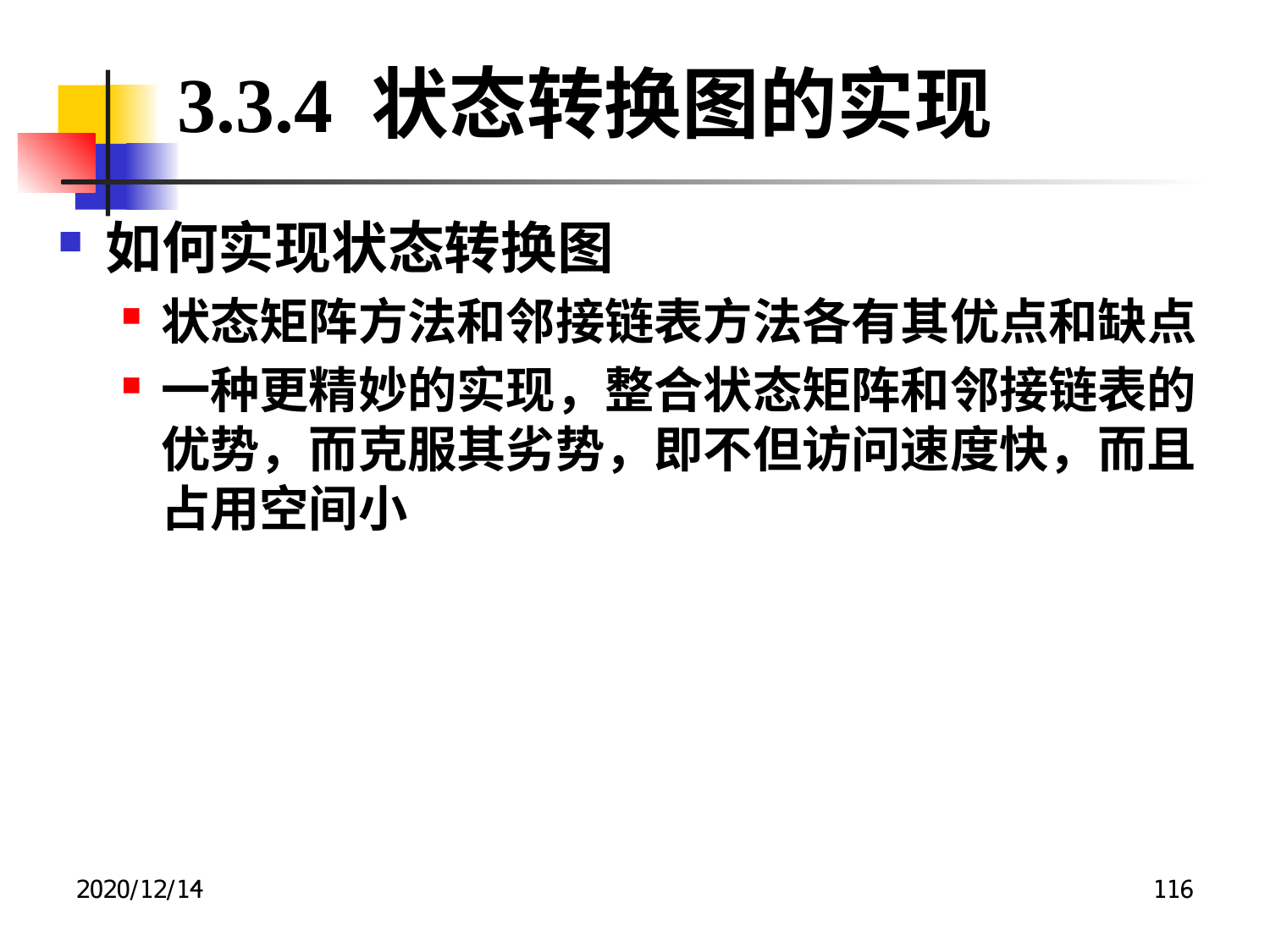

3.3.4 状态转换图的实现
如何实现状态转换图
状态矩阵方法和邻接链表方法各有其优点和缺点
一种更精妙的实现，整合状态矩阵和邻接链表的优势，而克服其劣势，即不但访问速度快，而且占用空间小
2020/12/14
116